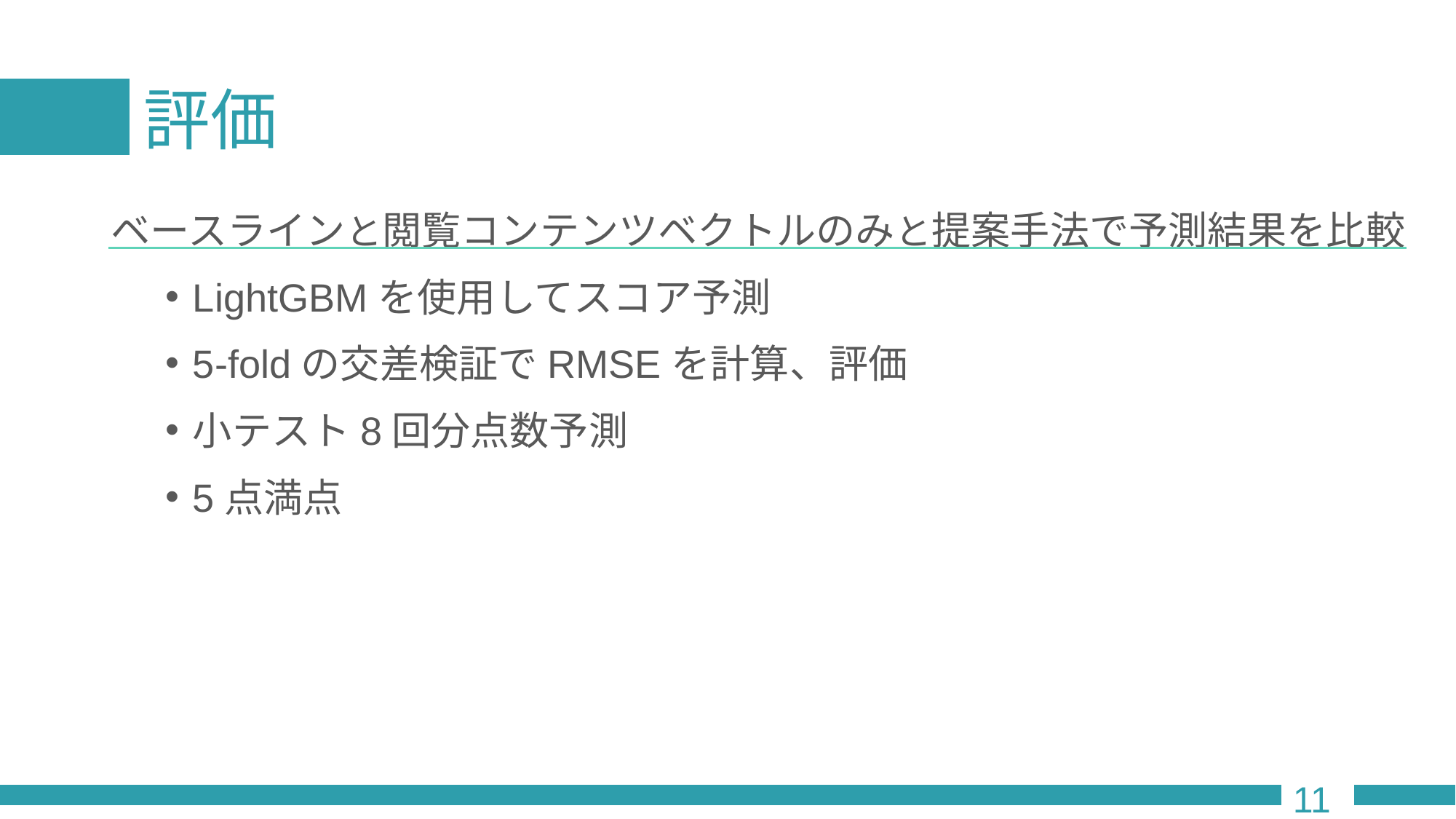

# 評価

ベースラインと閲覧コンテンツベクトルのみと提案手法で予測結果を比較
LightGBMを使用してスコア予測
5-foldの交差検証でRMSEを計算、評価
小テスト8回分点数予測
5点満点

11